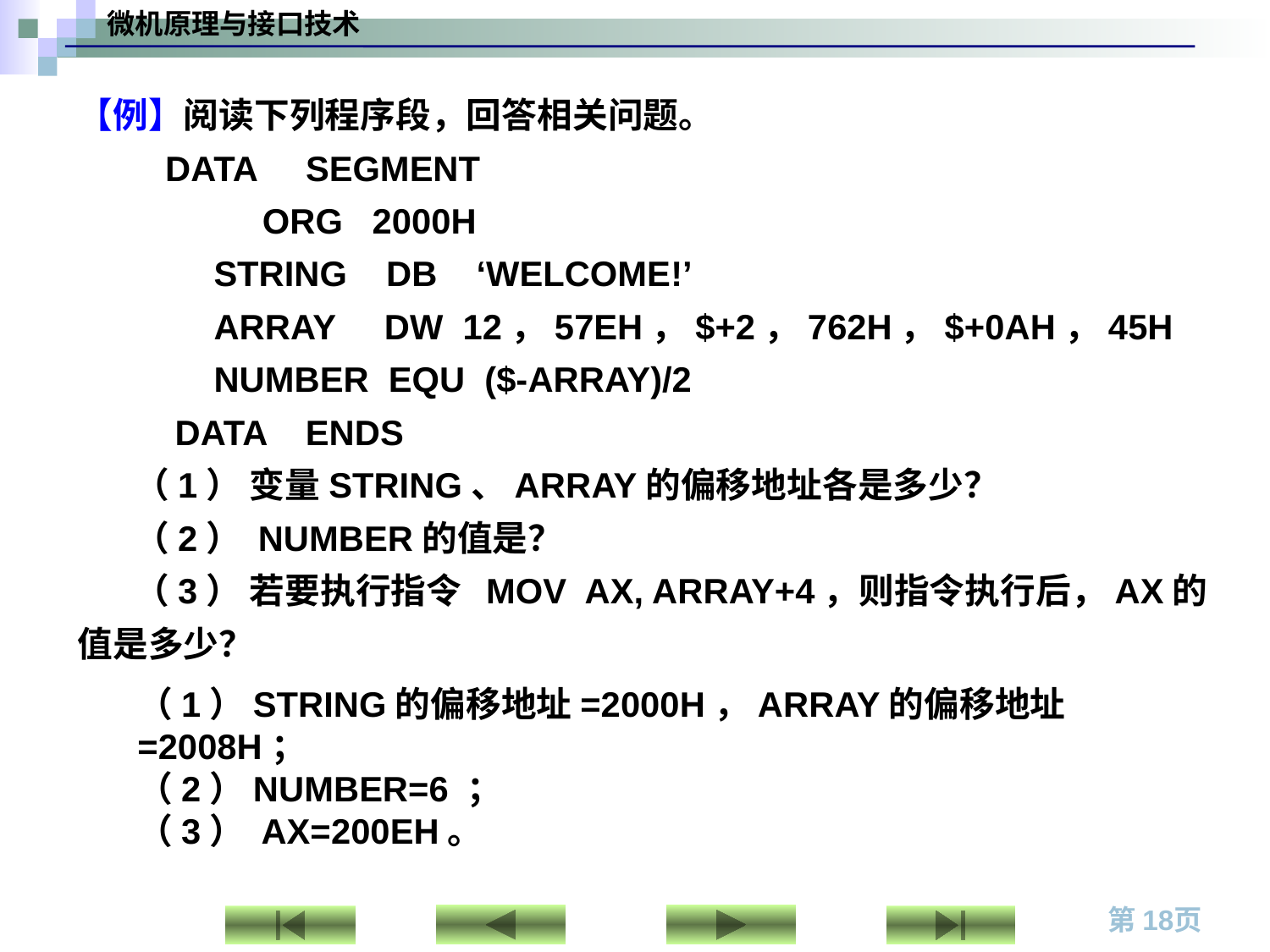

【例】阅读下列程序段，回答相关问题。
         DATA     SEGMENT
                   ORG   2000H
              STRING    DB    ‘WELCOME!’
              ARRAY     DW  12，57EH，$+2，762H，$+0AH，45H
              NUMBER  EQU  ($-ARRAY)/2
          DATA    ENDS
      （1） 变量STRING、ARRAY的偏移地址各是多少？
      （2） NUMBER的值是？
      （3） 若要执行指令  MOV  AX, ARRAY+4，则指令执行后，AX的值是多少？
（1）STRING的偏移地址=2000H，ARRAY的偏移地址=2008H；
（2）NUMBER=6 ；
（3） AX=200EH。